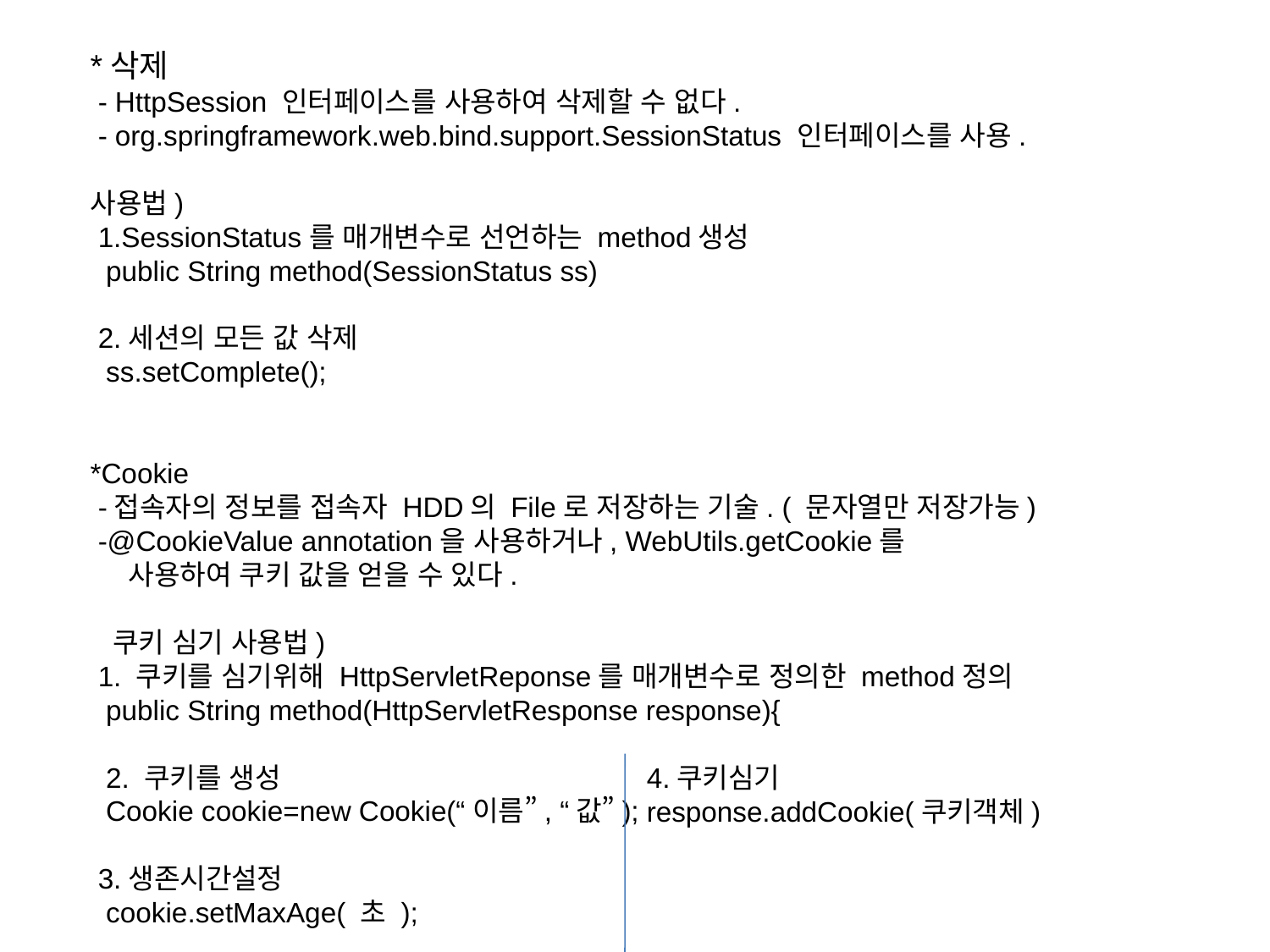

*삭제
 - HttpSession 인터페이스를 사용하여 삭제할 수 없다.
 - org.springframework.web.bind.support.SessionStatus 인터페이스를 사용.

사용법)
 1.SessionStatus를 매개변수로 선언하는 method생성
  public String method(SessionStatus ss)

 2.세션의 모든 값 삭제
  ss.setComplete();

*Cookie
 -접속자의 정보를 접속자 HDD의 File로 저장하는 기술. ( 문자열만 저장가능)
 -@CookieValue annotation을 사용하거나, WebUtils.getCookie를
    사용하여 쿠키 값을 얻을 수 있다.

  쿠키 심기 사용법)
 1. 쿠키를 심기위해 HttpServletReponse를 매개변수로 정의한 method정의
  public String method(HttpServletResponse response){

  2. 쿠키를 생성
  Cookie cookie=new Cookie(“이름”, “값”);

 3.생존시간설정
  cookie.setMaxAge( 초 );
4.쿠키심기
response.addCookie(쿠키객체)